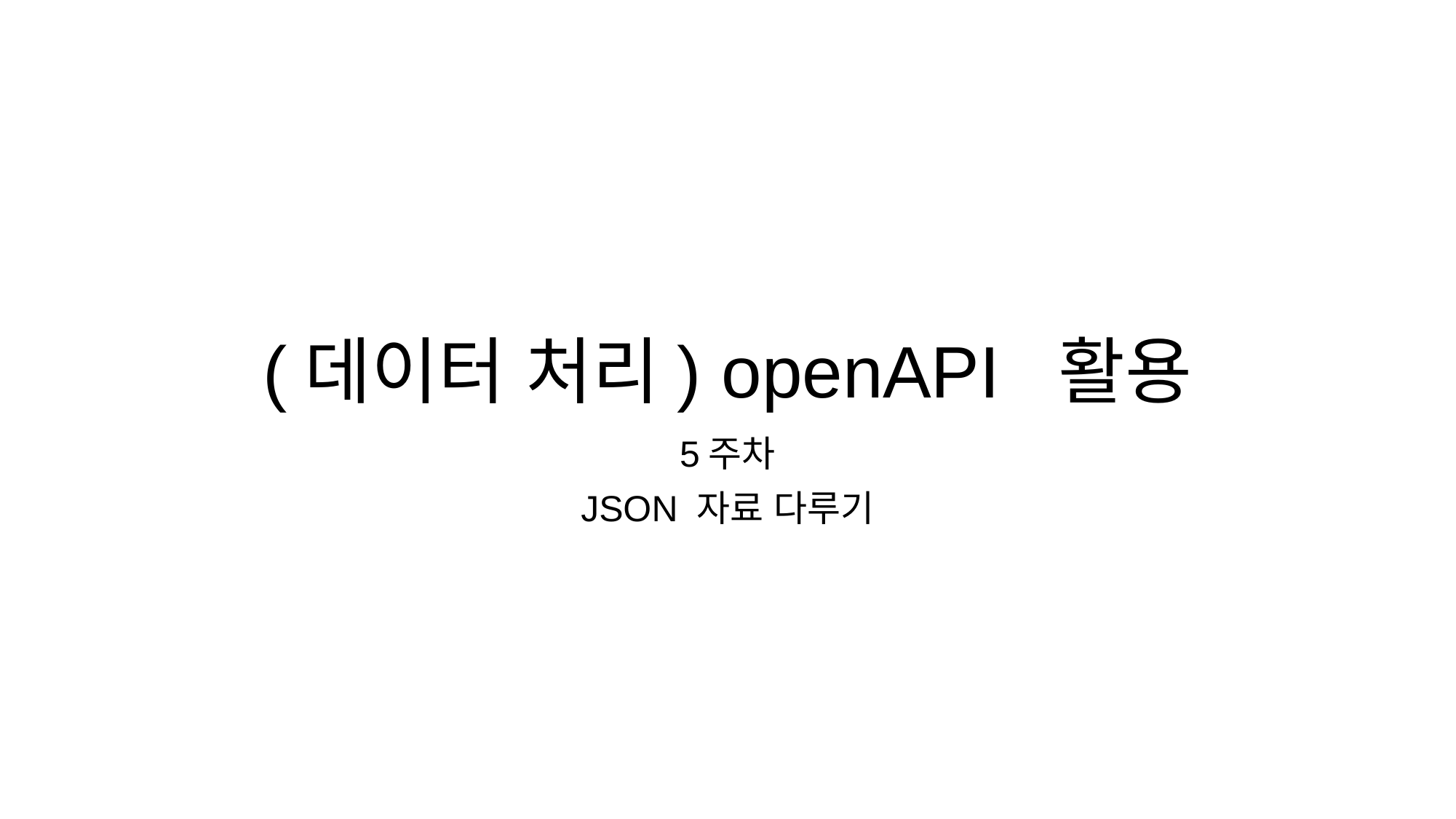

# (데이터 처리) openAPI  활용
5주차
JSON 자료 다루기